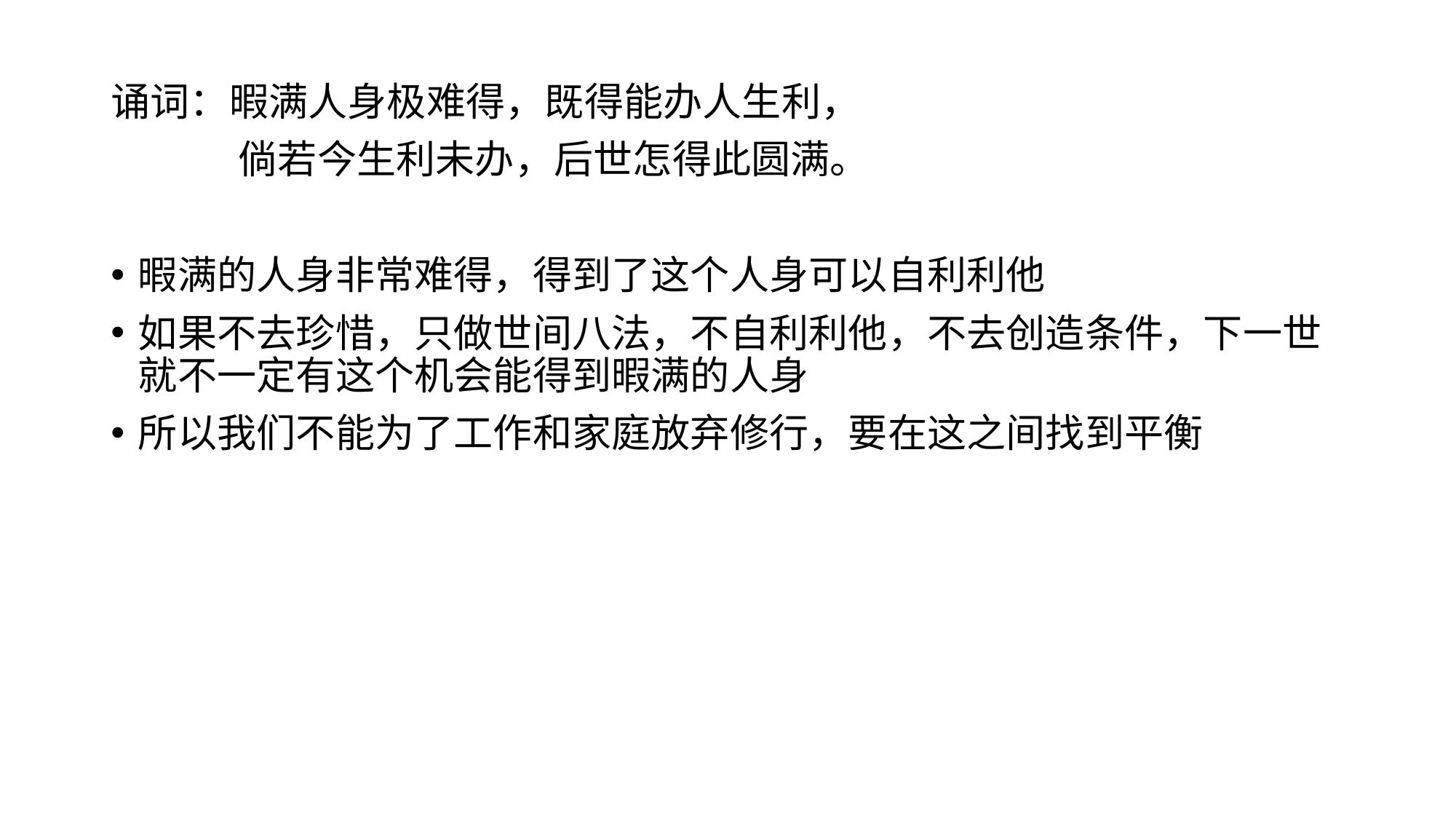

诵词：暇满人身极难得，既得能办人生利，
	 倘若今生利未办，后世怎得此圆满。

暇满的人身非常难得，得到了这个人身可以自利利他
如果不去珍惜，只做世间八法，不自利利他，不去创造条件，下一世就不一定有这个机会能得到暇满的人身
所以我们不能为了工作和家庭放弃修行，要在这之间找到平衡